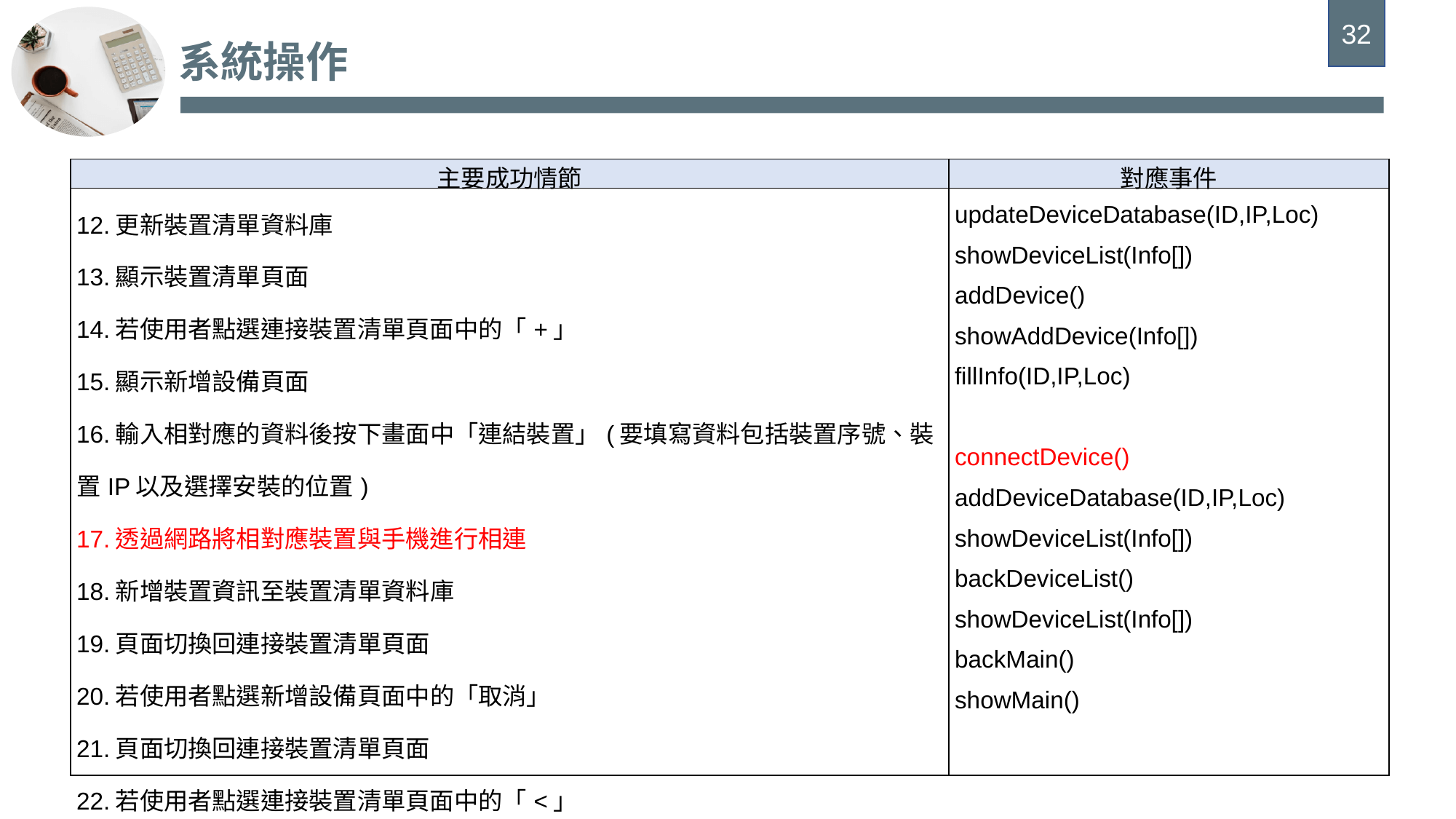

32

系統操作

| 主要成功情節 | 對應事件 |
| --- | --- |
| 12.更新裝置清單資料庫 13.顯示裝置清單頁面 14.若使用者點選連接裝置清單頁面中的「+」 15.顯示新增設備頁面 16.輸入相對應的資料後按下畫面中「連結裝置」(要填寫資料包括裝置序號、裝置IP以及選擇安裝的位置) 17.透過網路將相對應裝置與手機進行相連 18.新增裝置資訊至裝置清單資料庫 19.頁面切換回連接裝置清單頁面 20.若使用者點選新增設備頁面中的「取消」 21.頁面切換回連接裝置清單頁面 22.若使用者點選連接裝置清單頁面中的「<」 23.頁面切換回主畫面 | updateDeviceDatabase(ID,IP,Loc) showDeviceList(Info[]) addDevice() showAddDevice(Info[]) fillInfo(ID,IP,Loc) connectDevice() addDeviceDatabase(ID,IP,Loc) showDeviceList(Info[]) backDeviceList() showDeviceList(Info[]) backMain() showMain() |